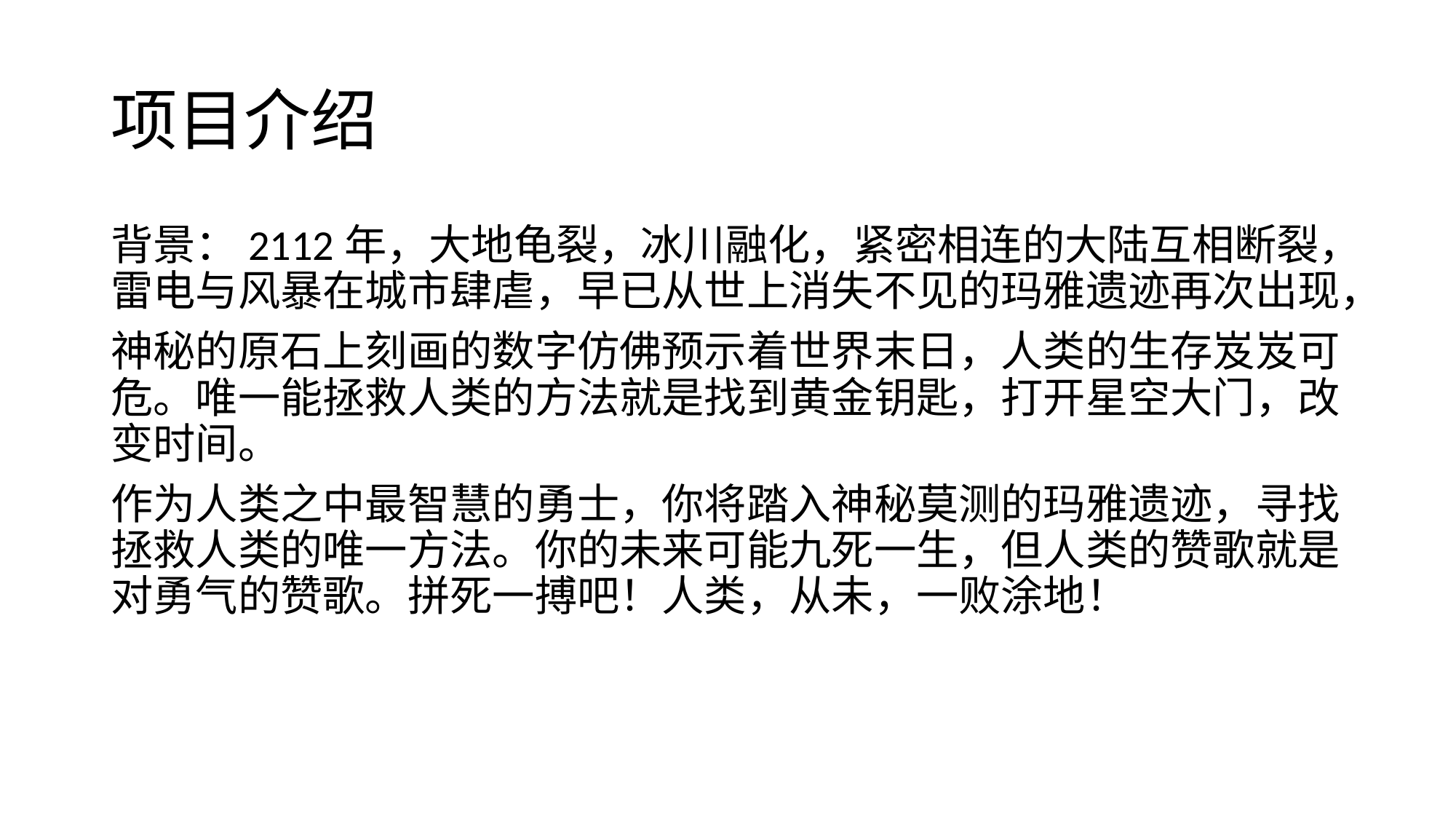

# 项目介绍
背景：2112年，大地龟裂，冰川融化，紧密相连的大陆互相断裂，雷电与风暴在城市肆虐，早已从世上消失不见的玛雅遗迹再次出现，
神秘的原石上刻画的数字仿佛预示着世界末日，人类的生存岌岌可危。唯一能拯救人类的方法就是找到黄金钥匙，打开星空大门，改变时间。
作为人类之中最智慧的勇士，你将踏入神秘莫测的玛雅遗迹，寻找拯救人类的唯一方法。你的未来可能九死一生，但人类的赞歌就是对勇气的赞歌。拼死一搏吧！人类，从未，一败涂地！